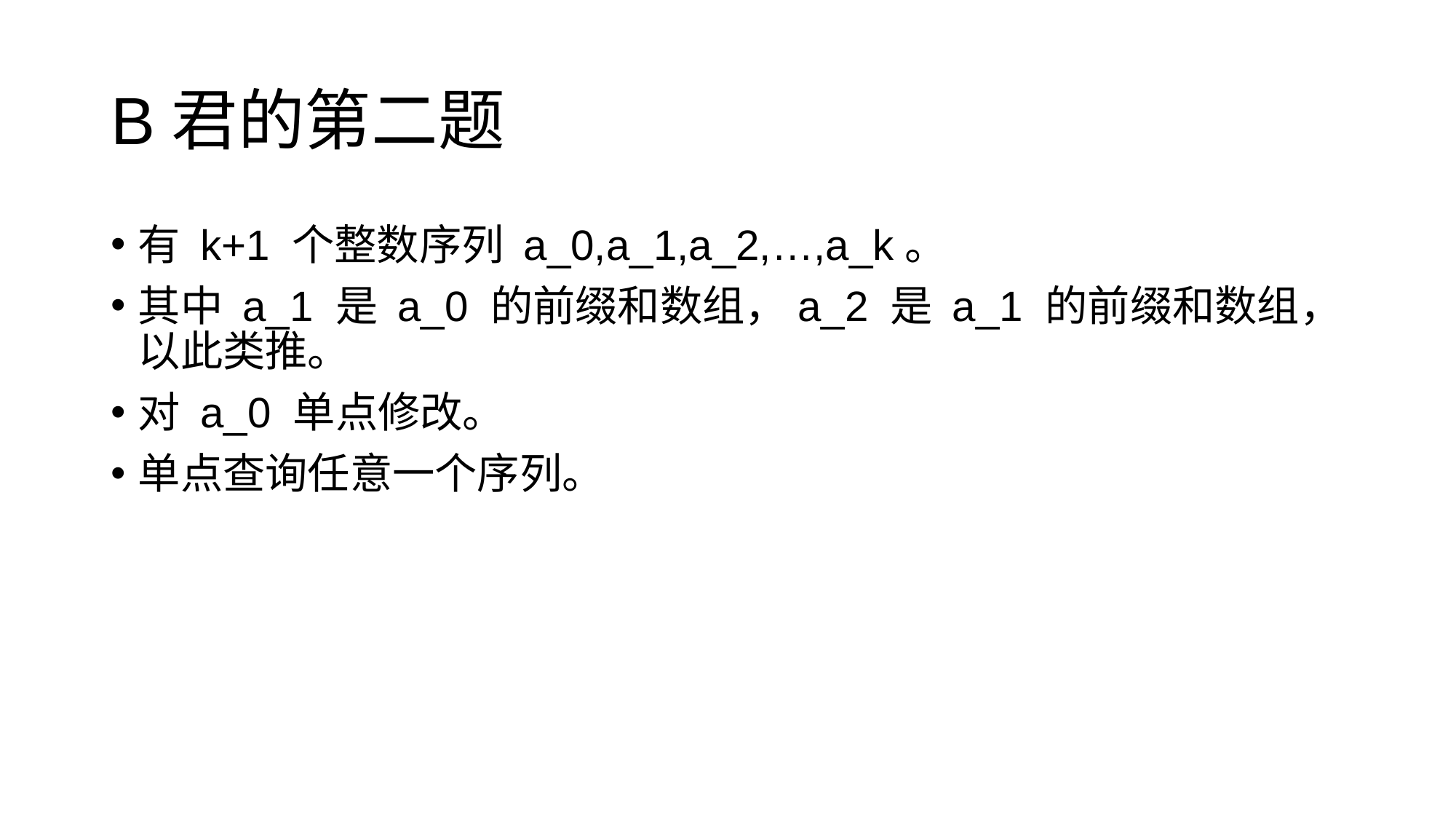

# B君的第二题
有 k+1 个整数序列 a_0,a_1,a_2,…,a_k。
其中 a_1 是 a_0 的前缀和数组，a_2 是 a_1 的前缀和数组，以此类推。
对 a_0 单点修改。
单点查询任意一个序列。